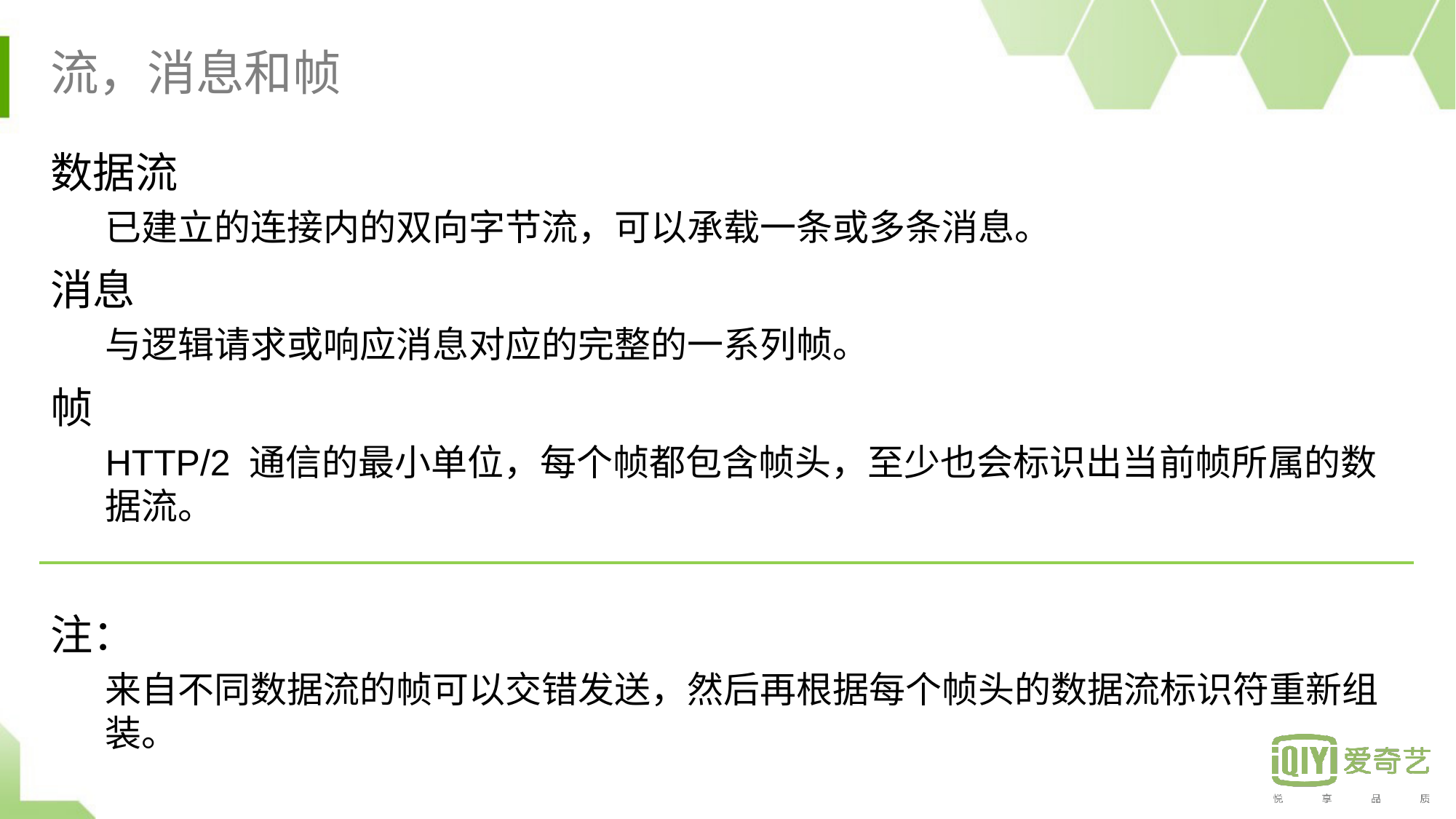

# 流，消息和帧
数据流
已建立的连接内的双向字节流，可以承载一条或多条消息。
消息
与逻辑请求或响应消息对应的完整的一系列帧。
帧
HTTP/2 通信的最小单位，每个帧都包含帧头，至少也会标识出当前帧所属的数据流。

注：
来自不同数据流的帧可以交错发送，然后再根据每个帧头的数据流标识符重新组装。